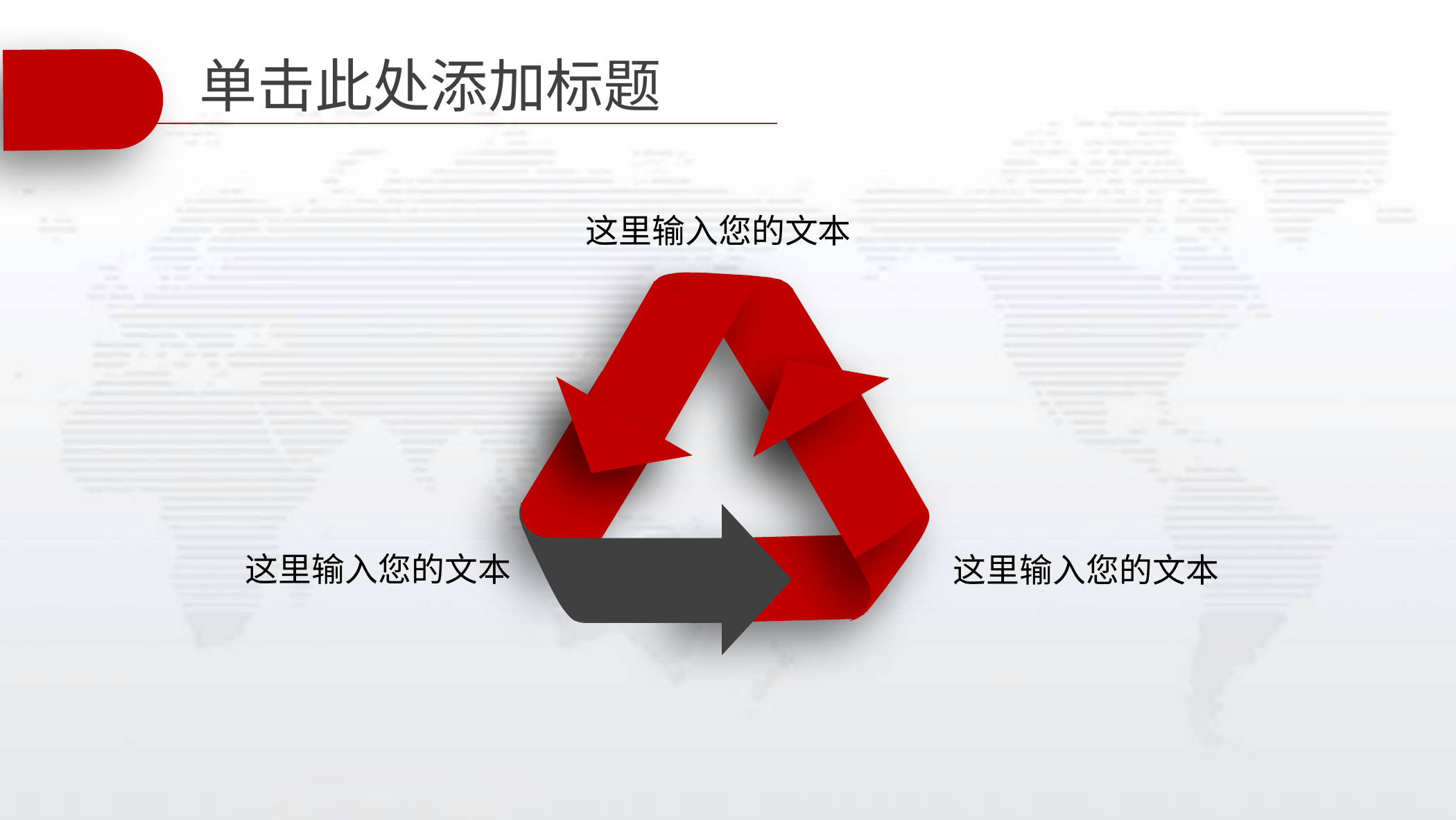

# 单击此处添加标题
这里输入您的文本

这里输入您的文本
这里输入您的文本